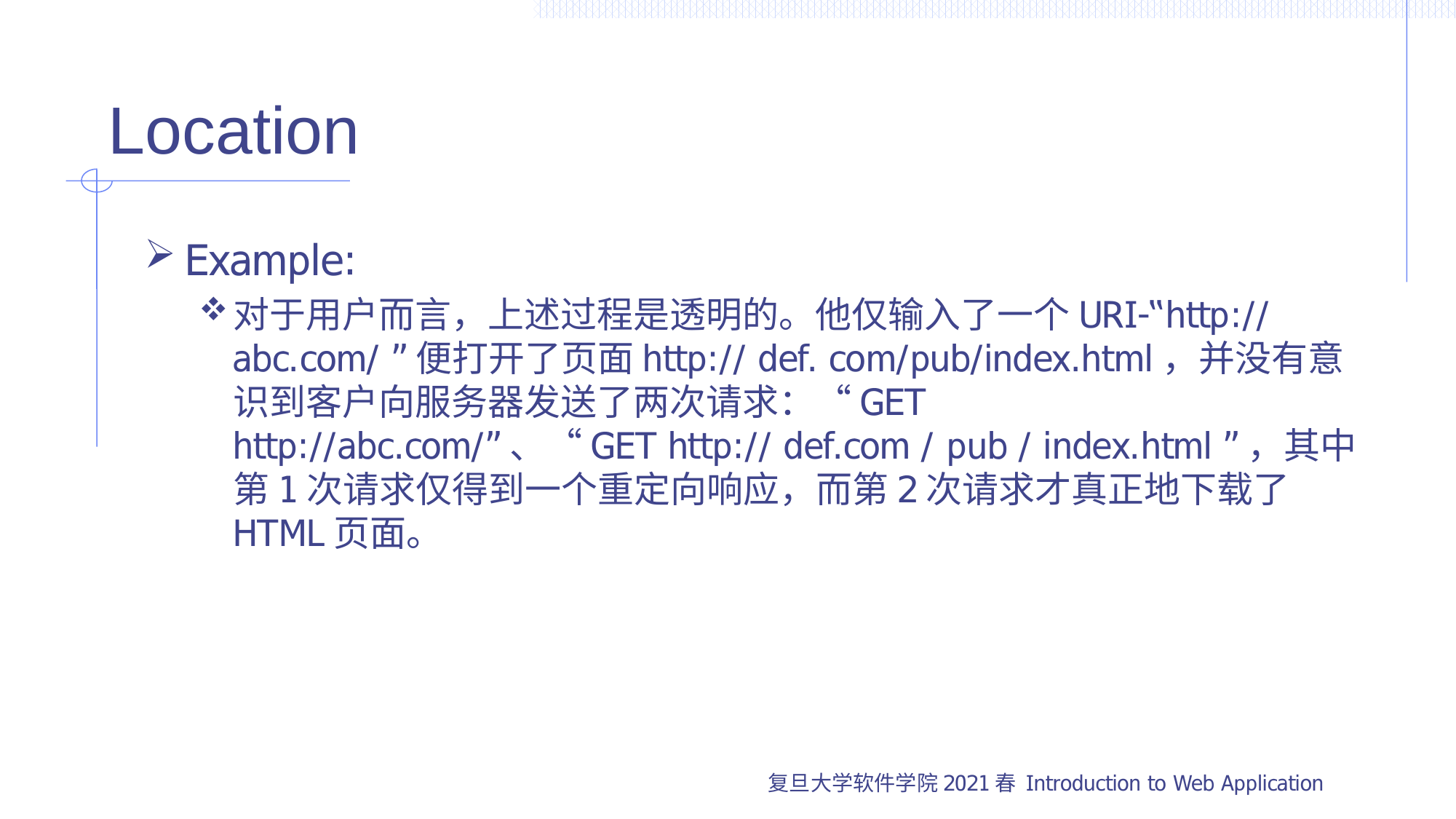

# Location
Example:
对于用户而言，上述过程是透明的。他仅输入了一个URI-“http://abc.com/ ”便打开了页面http:// def. com/pub/index.html，并没有意识到客户向服务器发送了两次请求：“GET http://abc.com/”、“GET http:// def.com / pub / index.html ”，其中第1次请求仅得到一个重定向响应，而第2次请求才真正地下载了HTML页面。